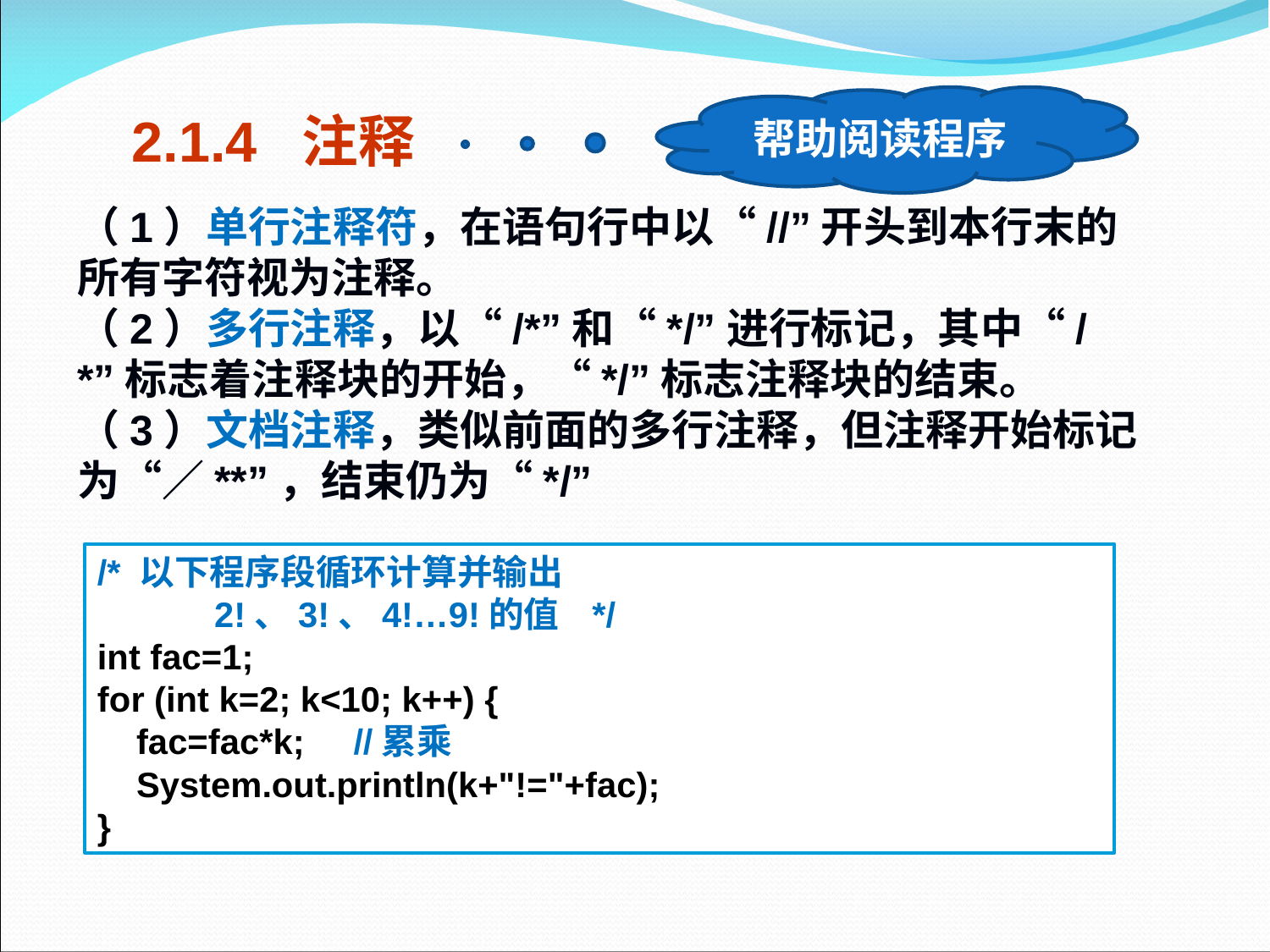

帮助阅读程序
2.1.4  注释
（1）单行注释符，在语句行中以“//”开头到本行末的所有字符视为注释。
（2）多行注释，以“/*”和“*/”进行标记，其中“/*”标志着注释块的开始，“*/”标志注释块的结束。
（3）文档注释，类似前面的多行注释，但注释开始标记为“／**”，结束仍为“*/”
/* 以下程序段循环计算并输出
            2!、3!、4!…9!的值   */
int fac=1;
for (int k=2; k<10; k++) {
    fac=fac*k;     //累乘
    System.out.println(k+"!="+fac);
}